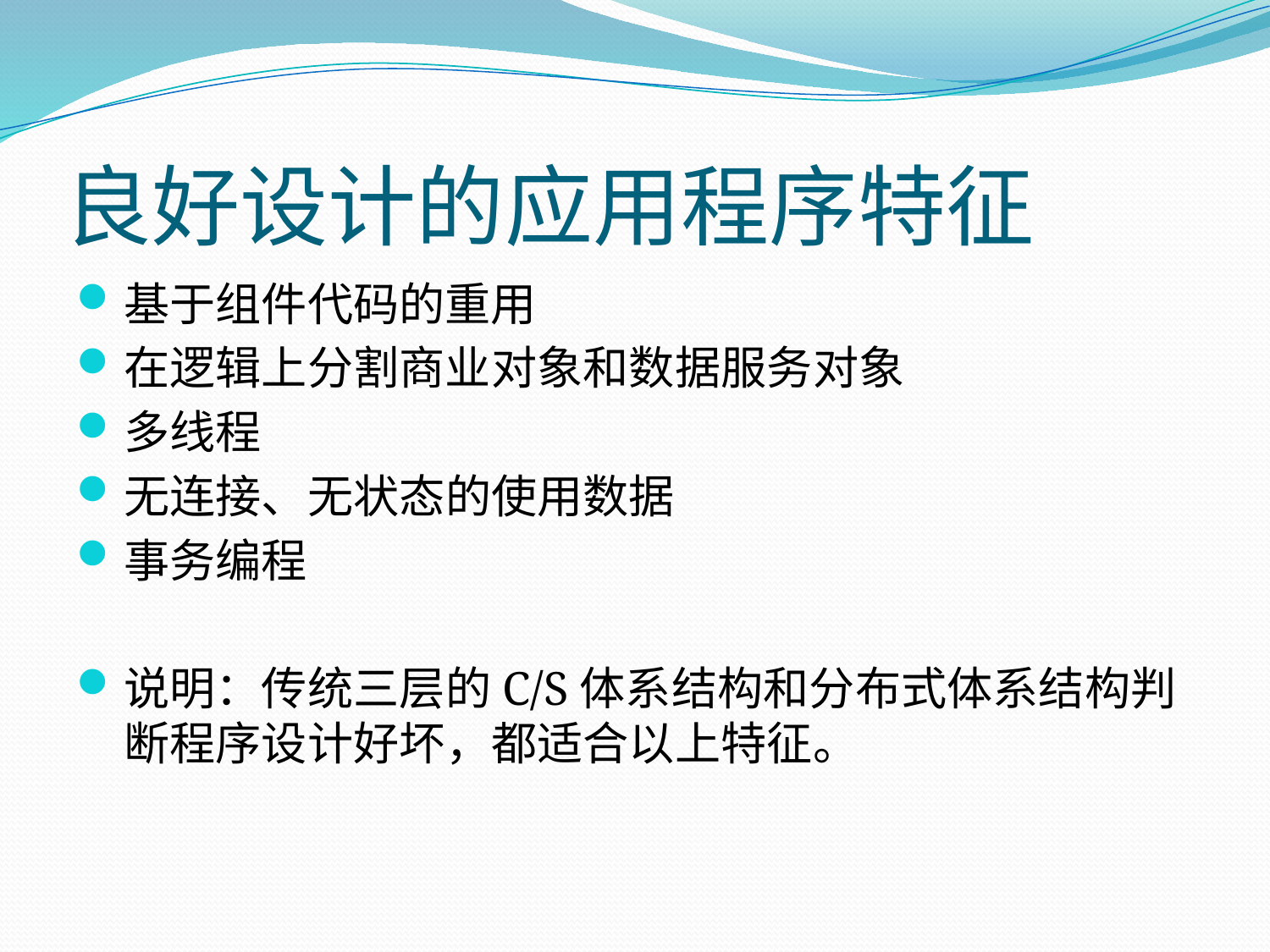

# 良好设计的应用程序特征
基于组件代码的重用
在逻辑上分割商业对象和数据服务对象
多线程
无连接、无状态的使用数据
事务编程

说明：传统三层的C/S体系结构和分布式体系结构判断程序设计好坏，都适合以上特征。